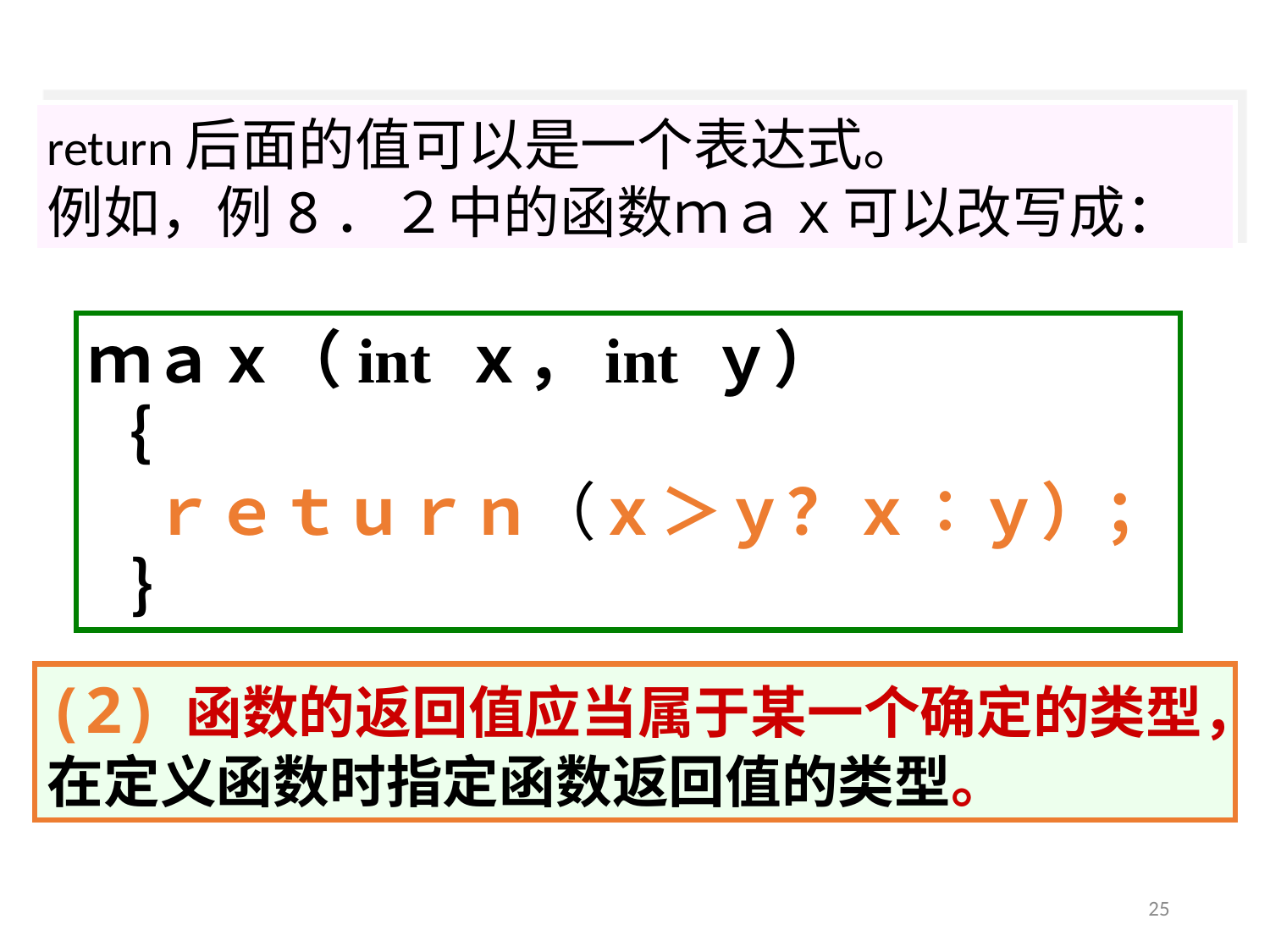

return后面的值可以是一个表达式。
例如，例8．２中的函数ｍａｘ可以改写成：
ｍａｘ（int ｘ，int ｙ）
｛
　ｒｅｔｕｒｎ（ｘ＞ｙ？ｘ∶ｙ）；
  ｝
(2) 函数的返回值应当属于某一个确定的类型，在定义函数时指定函数返回值的类型。
25